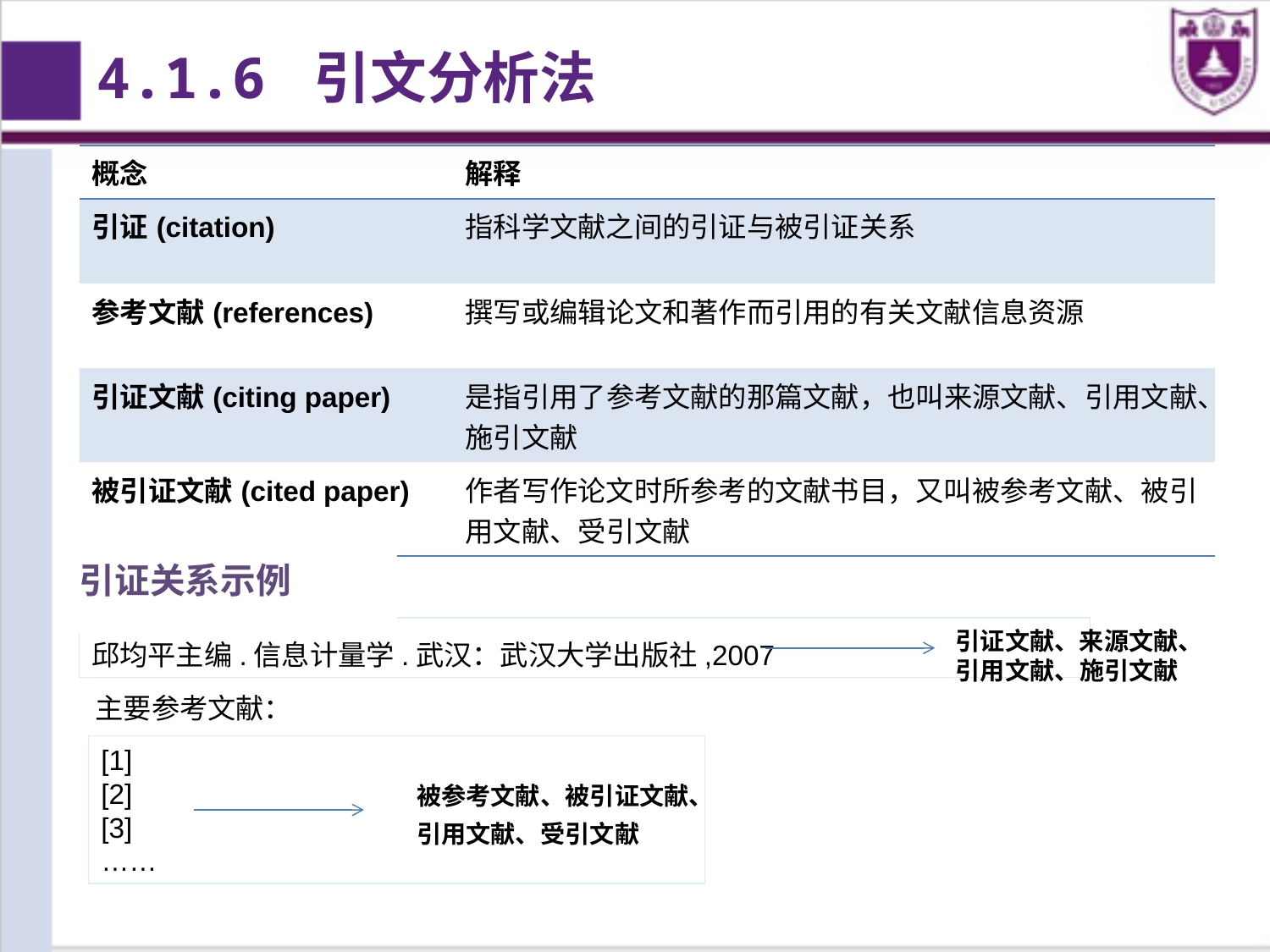

4.1.6 引文分析法
| 概念 | 解释 |
| --- | --- |
| 引证(citation) | 指科学文献之间的引证与被引证关系 |
| 参考文献(references) | 撰写或编辑论文和著作而引用的有关文献信息资源 |
| 引证文献(citing paper) | 是指引用了参考文献的那篇文献，也叫来源文献、引用文献、施引文献 |
| 被引证文献(cited paper) | 作者写作论文时所参考的文献书目，又叫被参考文献、被引用文献、受引文献 |
引证关系示例
邱均平主编.信息计量学.武汉：武汉大学出版社,2007
引证文献、来源文献、
引用文献、施引文献
主要参考文献：
[1]
[2]
[3]
……
被参考文献、被引证文献、
引用文献、受引文献